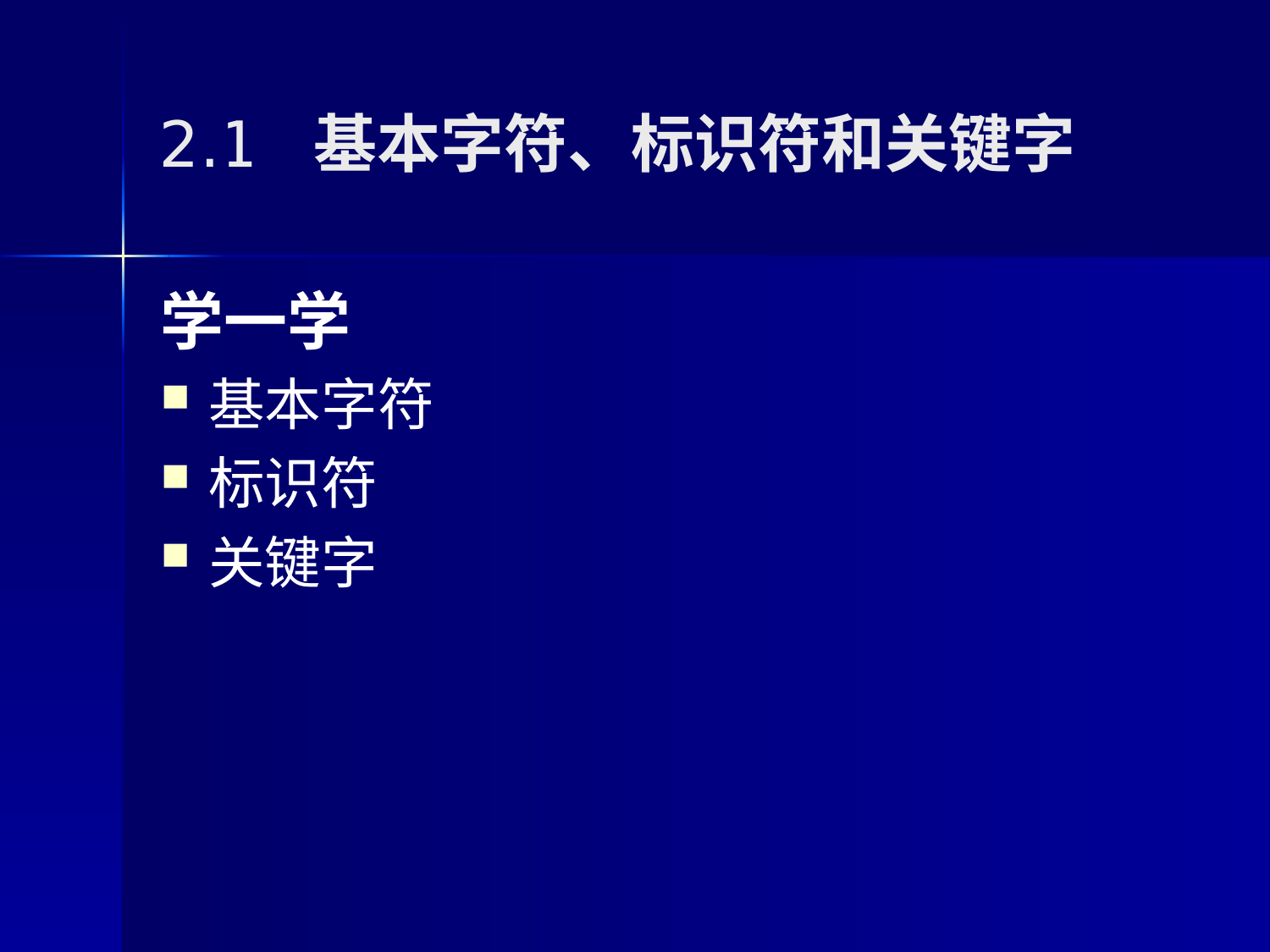

# 2.1  基本字符、标识符和关键字
学一学
基本字符
标识符
关键字